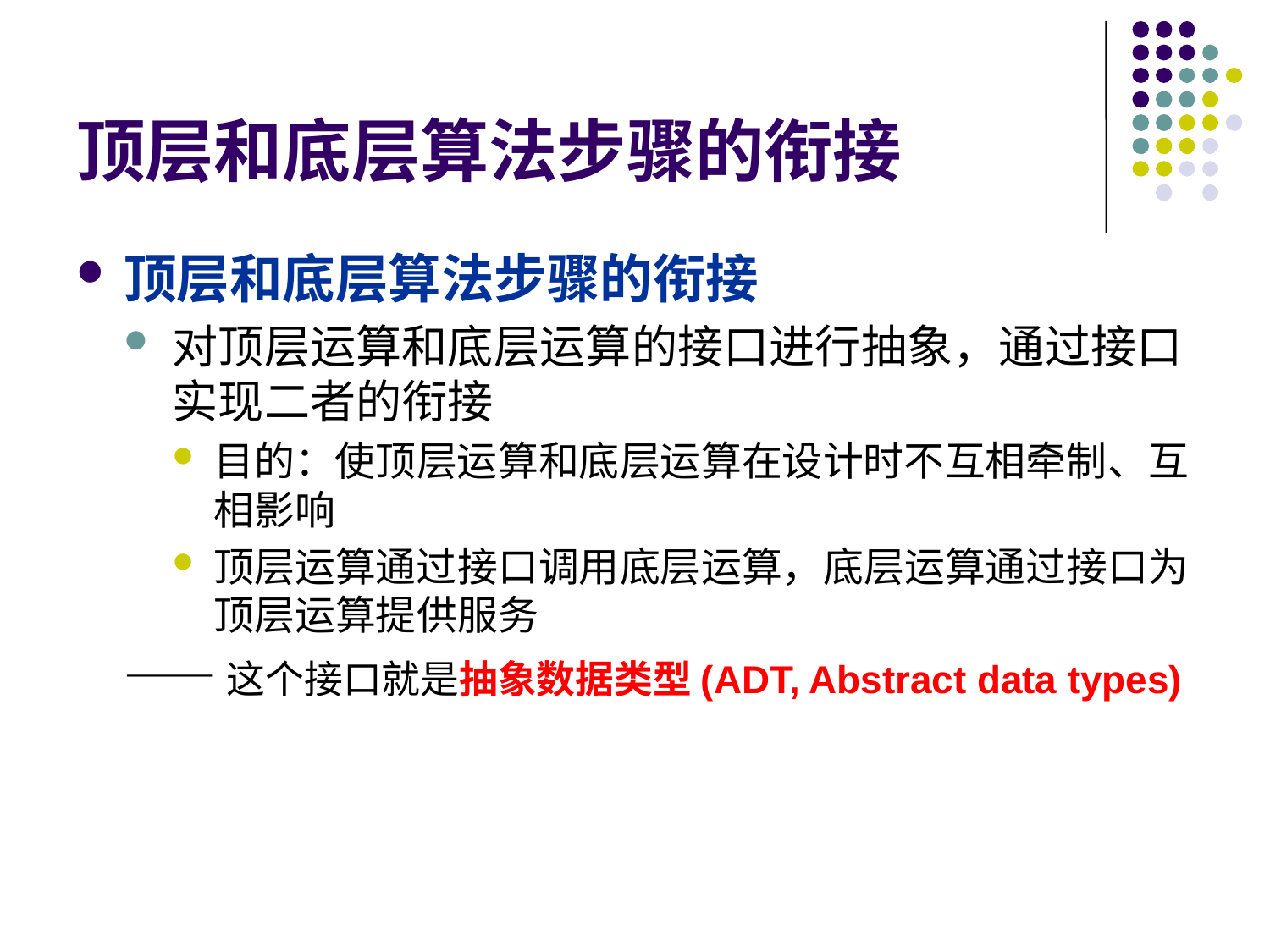

# 顶层和底层算法步骤的衔接
顶层和底层算法步骤的衔接
对顶层运算和底层运算的接口进行抽象，通过接口实现二者的衔接
目的：使顶层运算和底层运算在设计时不互相牵制、互相影响
顶层运算通过接口调用底层运算，底层运算通过接口为顶层运算提供服务
——这个接口就是抽象数据类型(ADT, Abstract data types)